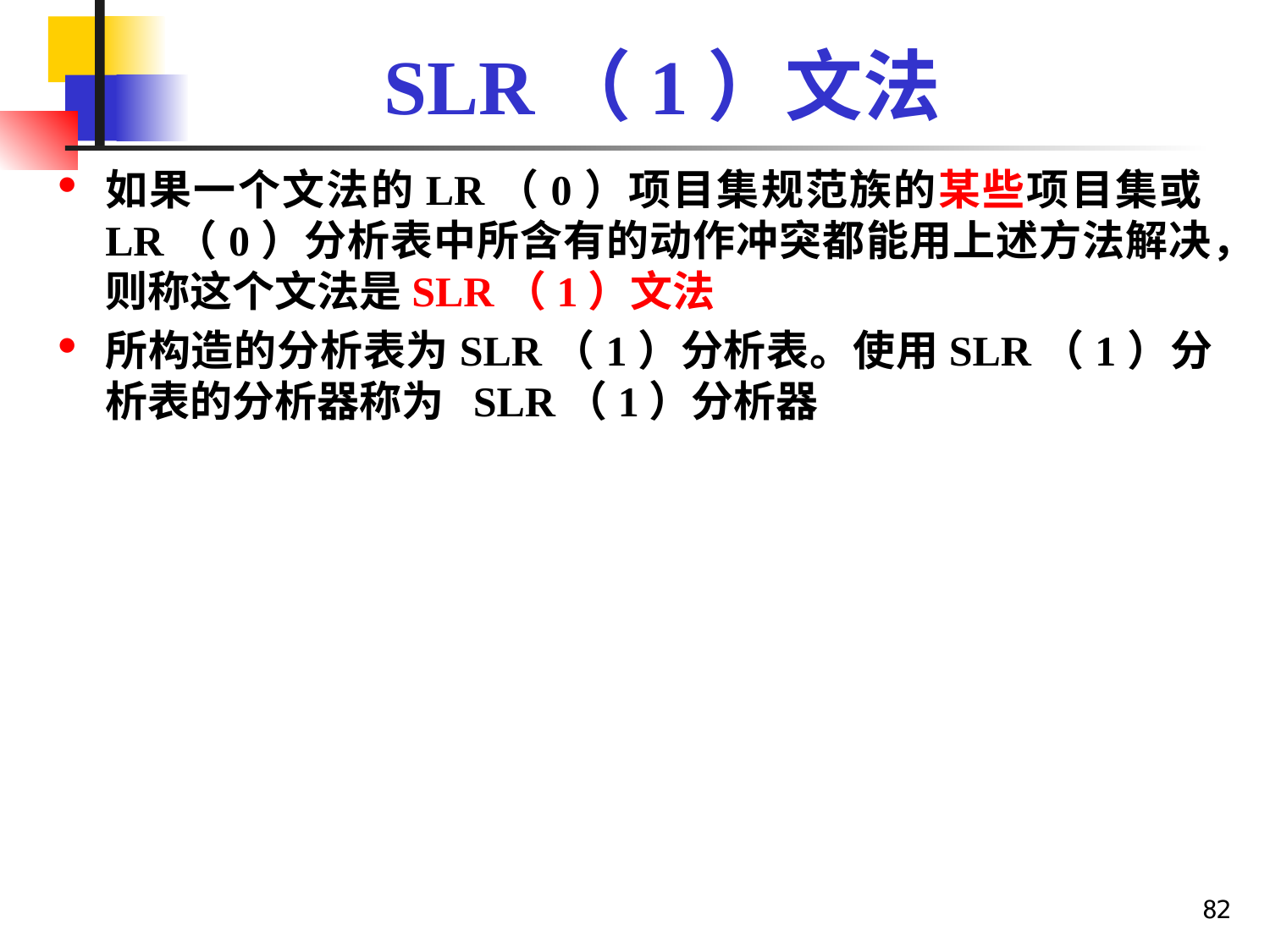

# SLR（1）文法
如果一个文法的LR（0）项目集规范族的某些项目集或LR（0）分析表中所含有的动作冲突都能用上述方法解决，则称这个文法是SLR（1）文法
所构造的分析表为SLR（1）分析表。使用SLR（1）分析表的分析器称为  SLR（1）分析器
82